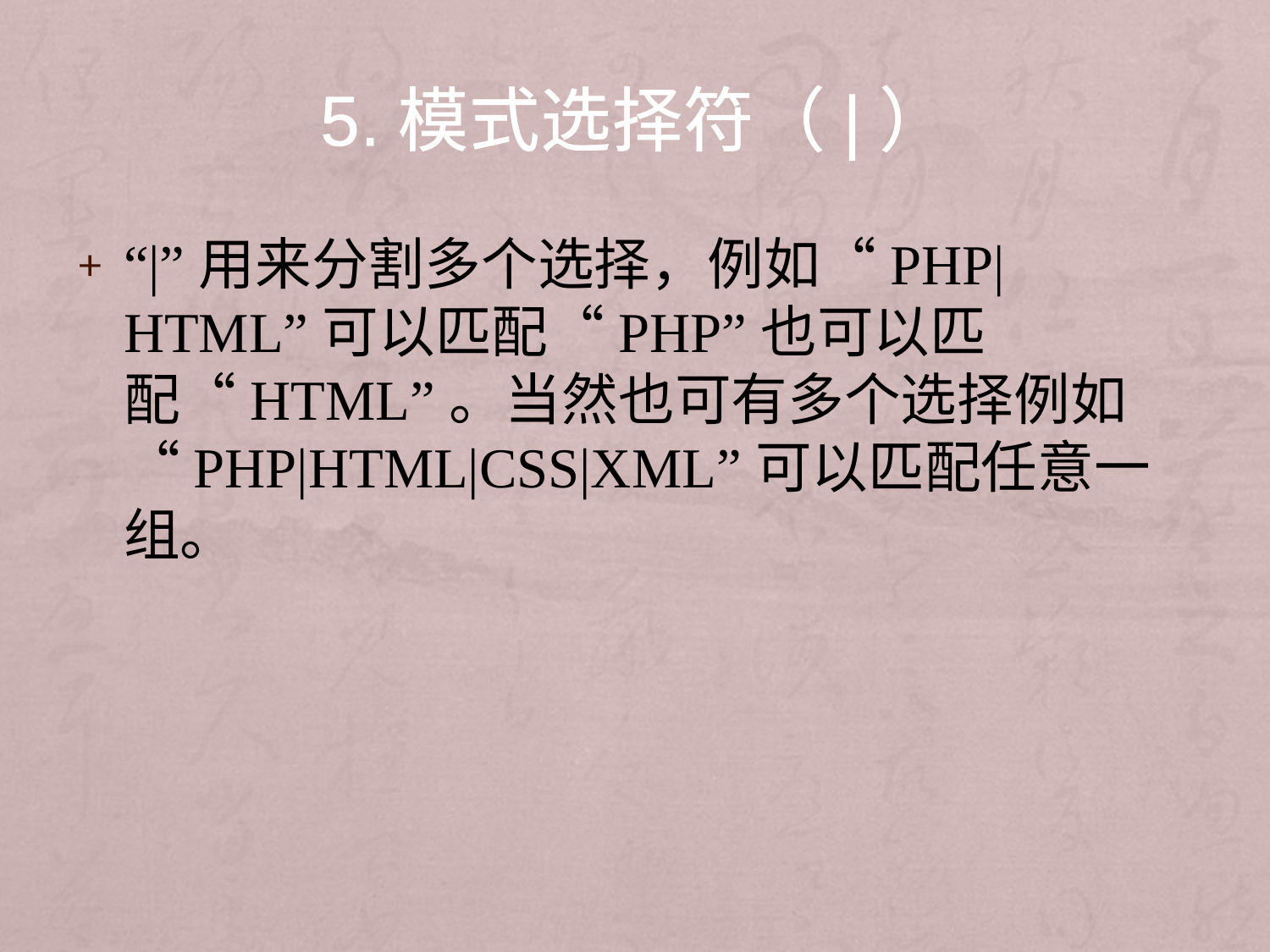

# 5.模式选择符（|）
“|”用来分割多个选择，例如“PHP|HTML”可以匹配“PHP”也可以匹配“HTML”。当然也可有多个选择例如“PHP|HTML|CSS|XML”可以匹配任意一组。